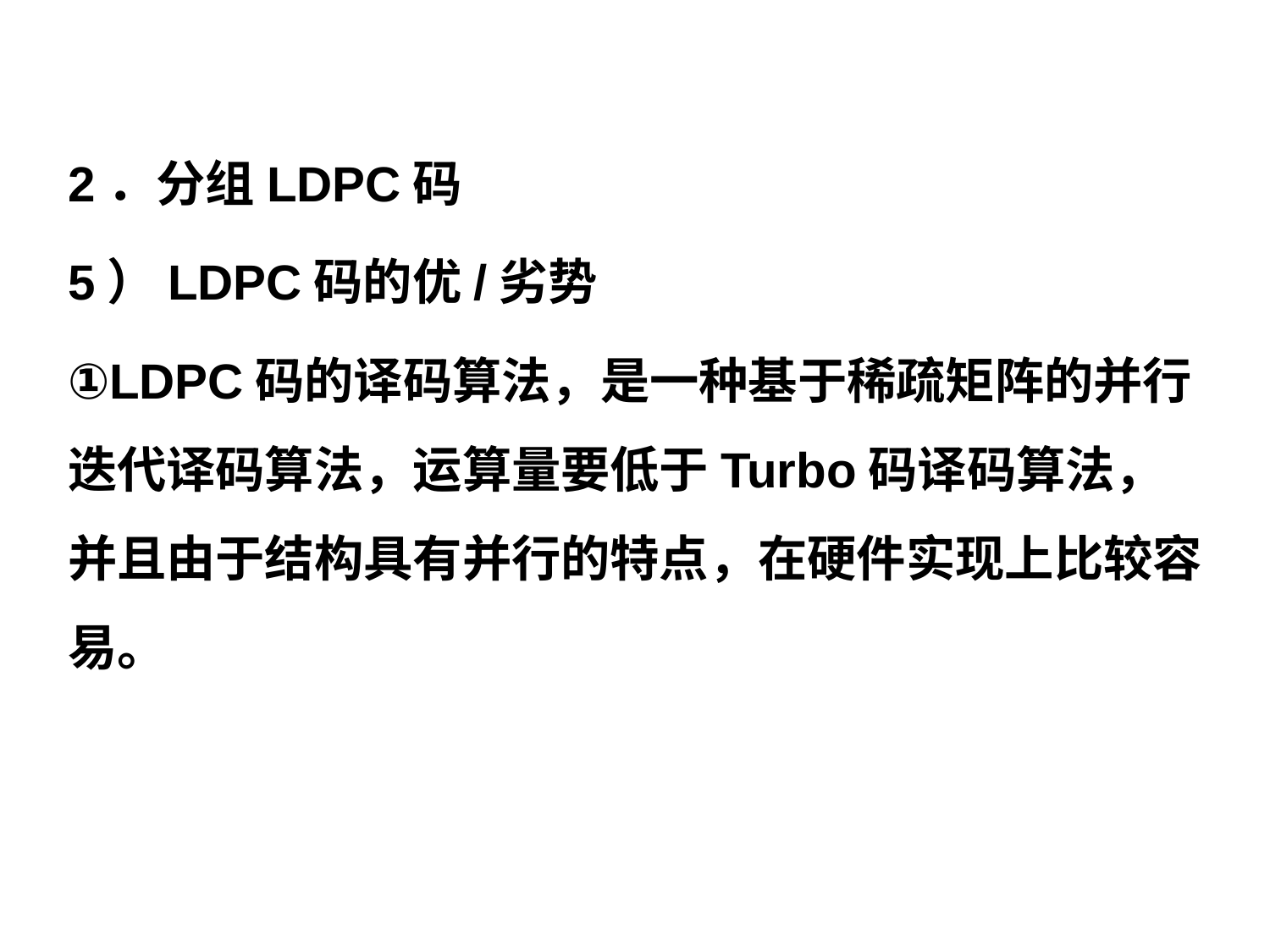

2．分组LDPC码
5）LDPC码的优/劣势
①LDPC码的译码算法，是一种基于稀疏矩阵的并行迭代译码算法，运算量要低于Turbo码译码算法，并且由于结构具有并行的特点，在硬件实现上比较容易。